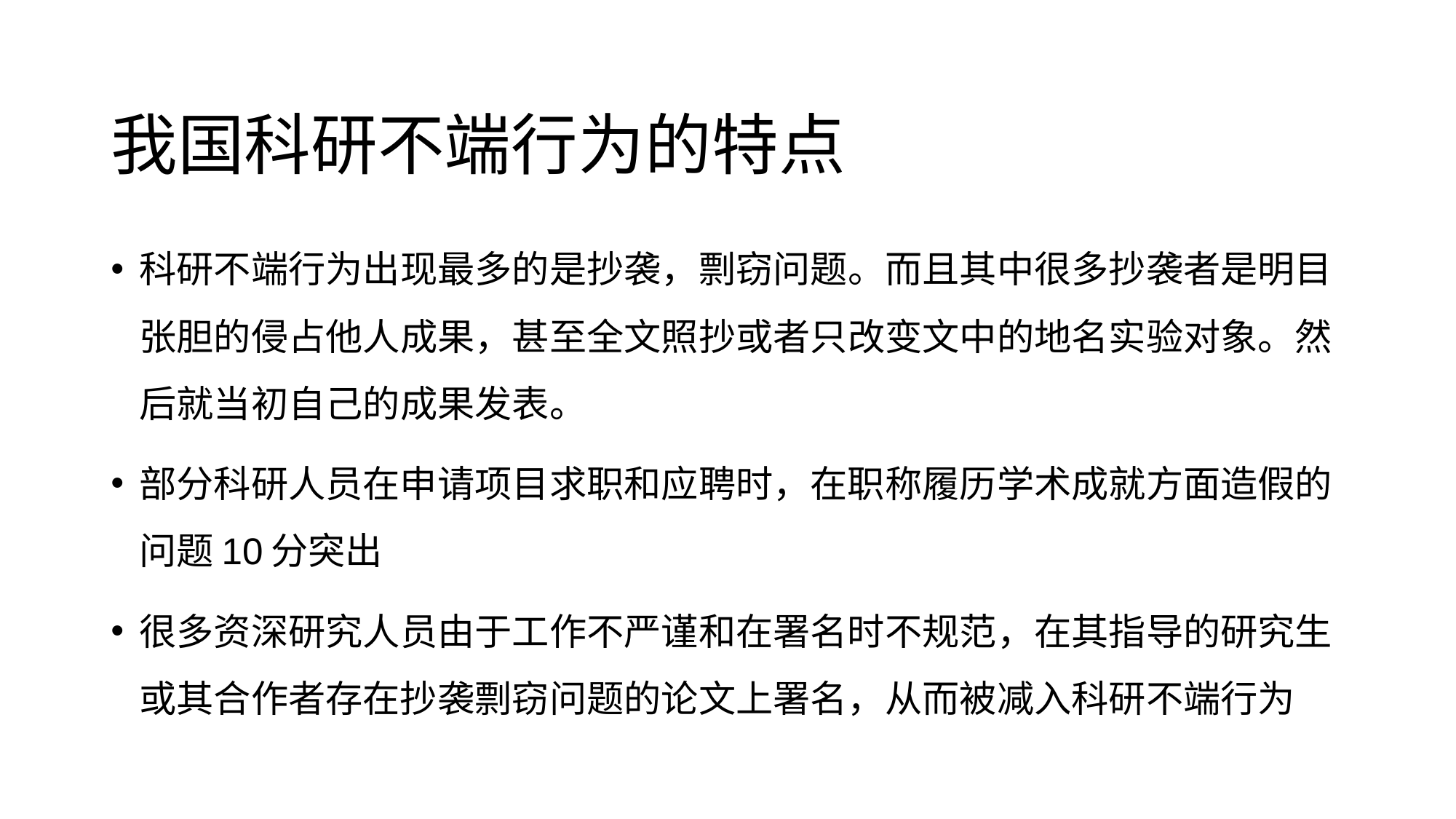

# 我国科研不端行为的特点
科研不端行为出现最多的是抄袭，剽窃问题。而且其中很多抄袭者是明目张胆的侵占他人成果，甚至全文照抄或者只改变文中的地名实验对象。然后就当初自己的成果发表。
部分科研人员在申请项目求职和应聘时，在职称履历学术成就方面造假的问题10分突出
很多资深研究人员由于工作不严谨和在署名时不规范，在其指导的研究生或其合作者存在抄袭剽窃问题的论文上署名，从而被减入科研不端行为